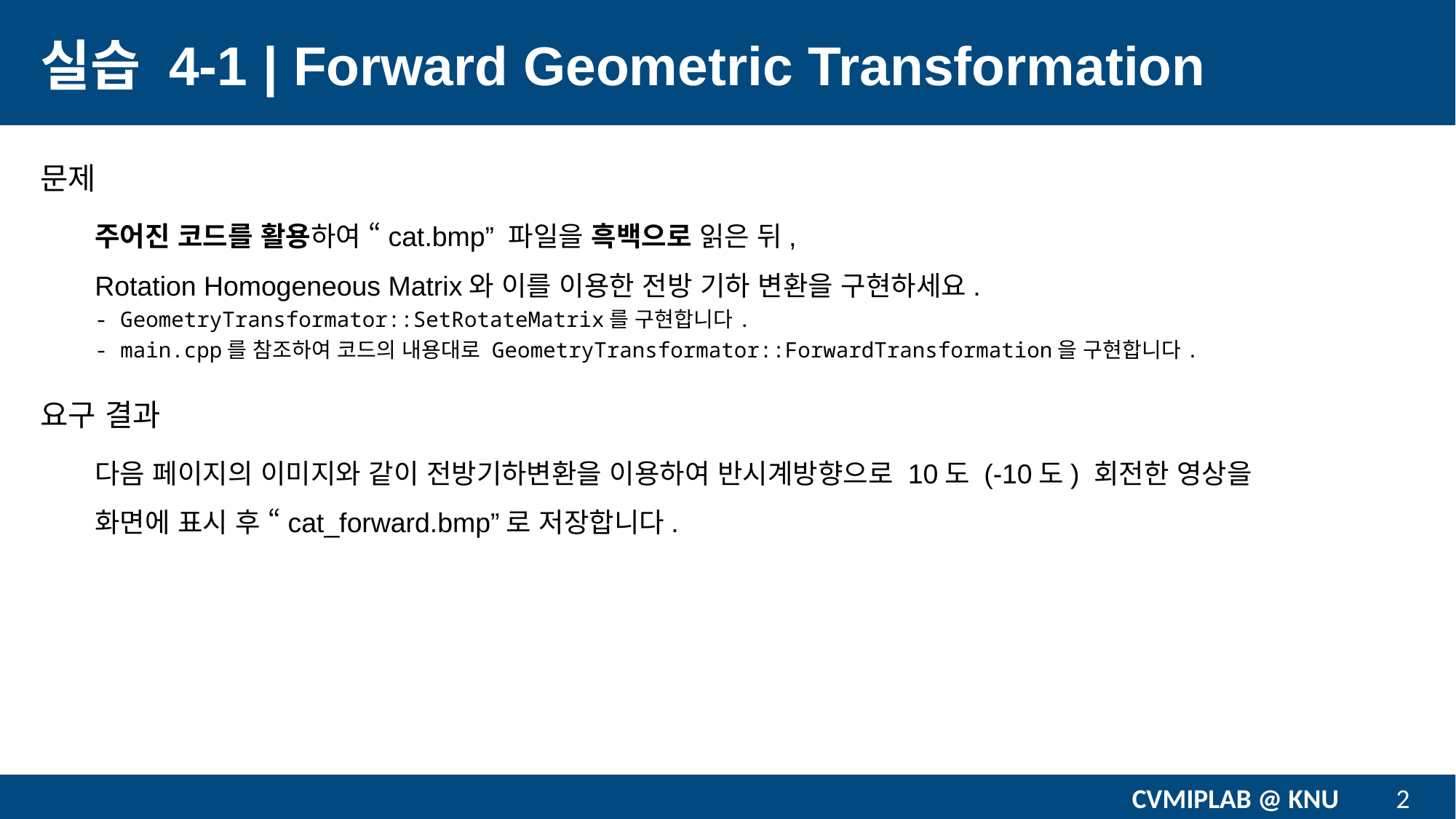

# 실습 4-1 | Forward Geometric Transformation
문제
주어진 코드를 활용하여 “cat.bmp” 파일을 흑백으로 읽은 뒤,
Rotation Homogeneous Matrix와 이를 이용한 전방 기하 변환을 구현하세요.
- GeometryTransformator::SetRotateMatrix를 구현합니다.
- main.cpp를 참조하여 코드의 내용대로 GeometryTransformator::ForwardTransformation을 구현합니다.
요구 결과
다음 페이지의 이미지와 같이 전방기하변환을 이용하여 반시계방향으로 10도 (-10도) 회전한 영상을
화면에 표시 후 “cat_forward.bmp”로 저장합니다.

2